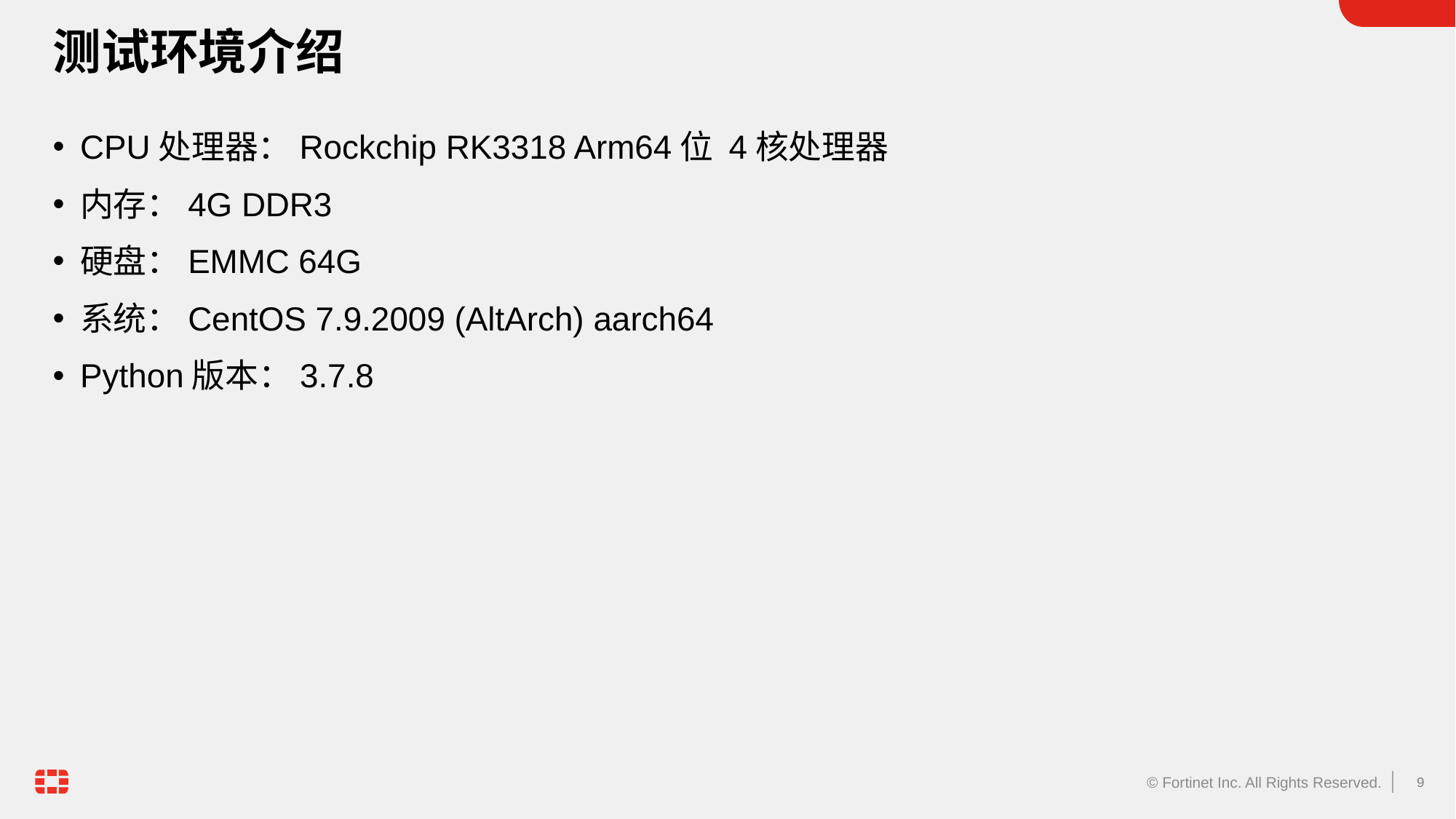

# 测试环境介绍
CPU处理器：Rockchip RK3318 Arm64位 4核处理器
内存：4G DDR3
硬盘：EMMC 64G
系统：CentOS 7.9.2009 (AltArch) aarch64
Python版本：3.7.8